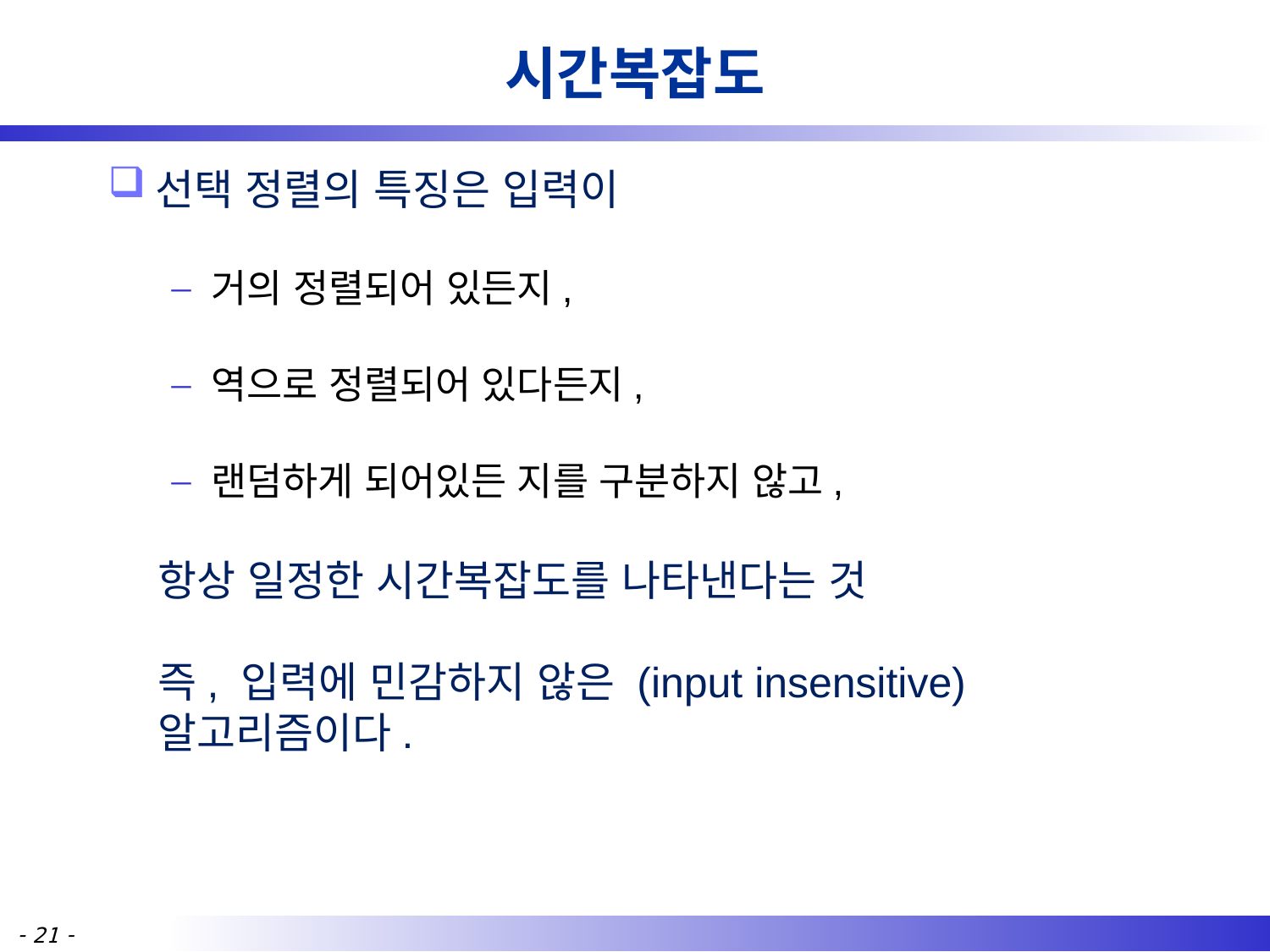

# 시간복잡도
선택 정렬의 특징은 입력이
거의 정렬되어 있든지,
역으로 정렬되어 있다든지,
랜덤하게 되어있든 지를 구분하지 않고,
항상 일정한 시간복잡도를 나타낸다는 것
즉, 입력에 민감하지 않은 (input insensitive) 알고리즘이다.
- 21 -